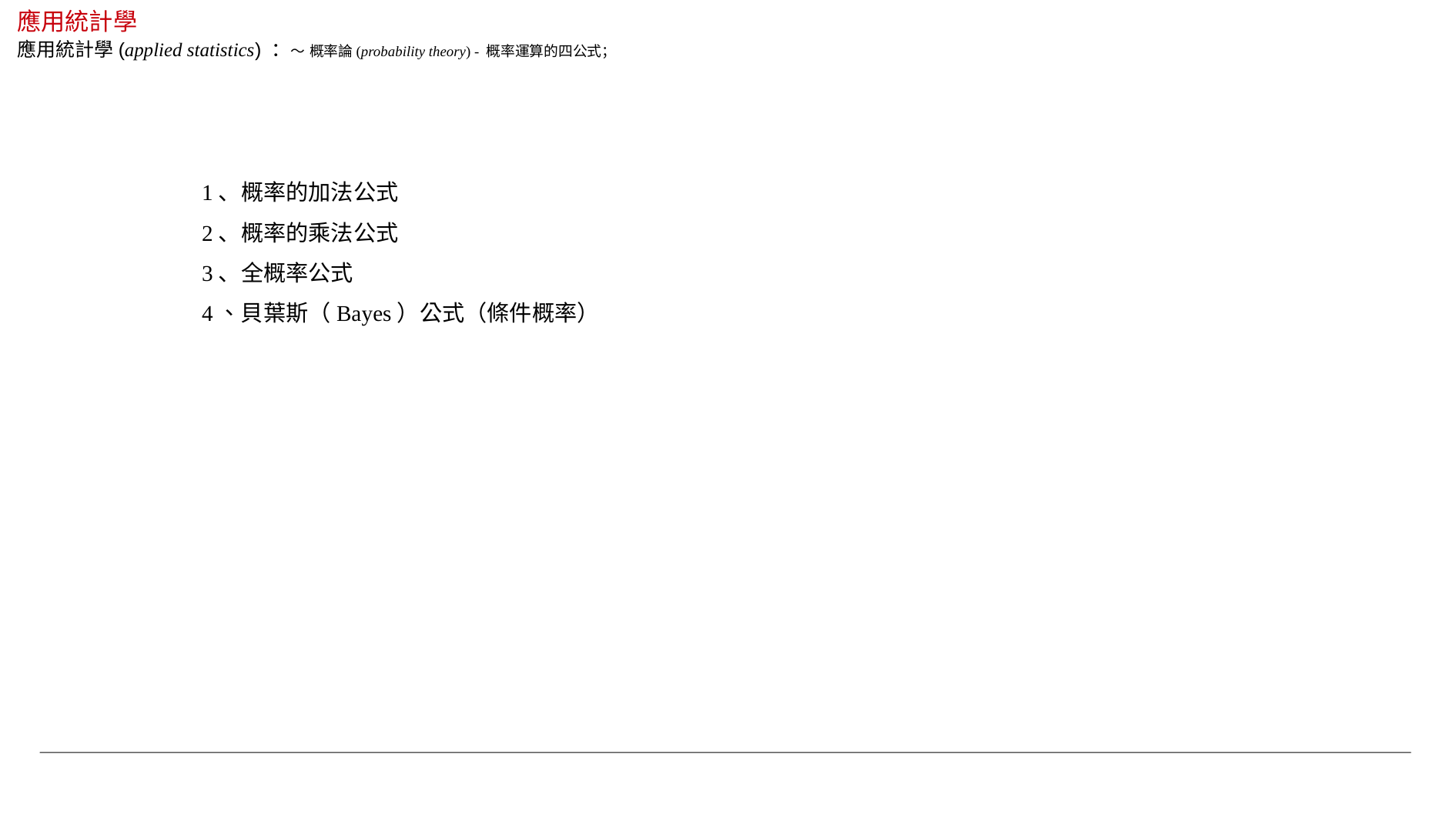

應用統計學
應用統計學(applied statistics) ：～ 概率論(probability theory) - 概率運算的四公式；
1、概率的加法公式
2、概率的乘法公式
3、全概率公式
4、貝葉斯（Bayes）公式（條件概率）